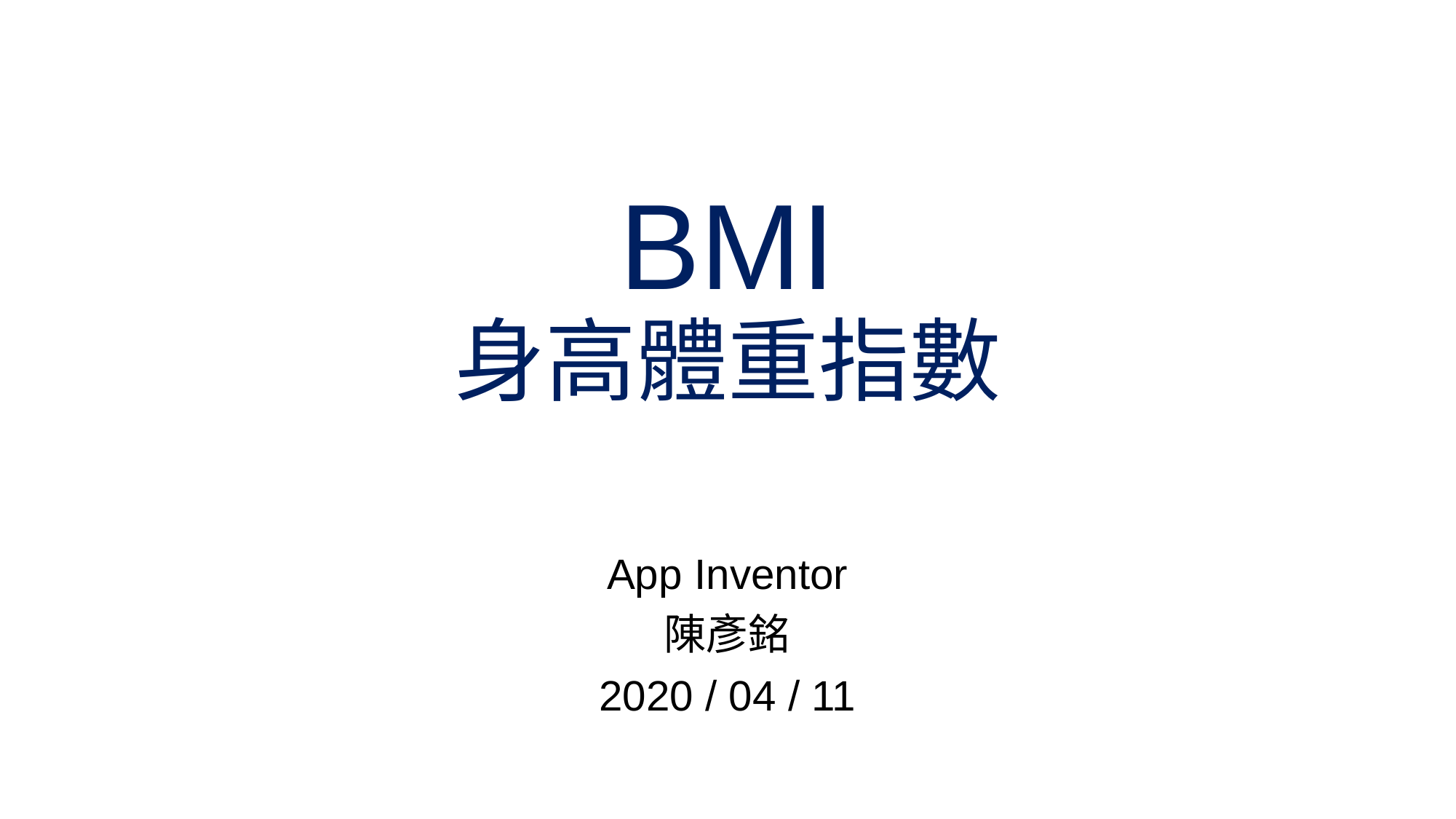

# BMI 身高體重指數
App Inventor
陳彥銘
2020 / 04 / 11